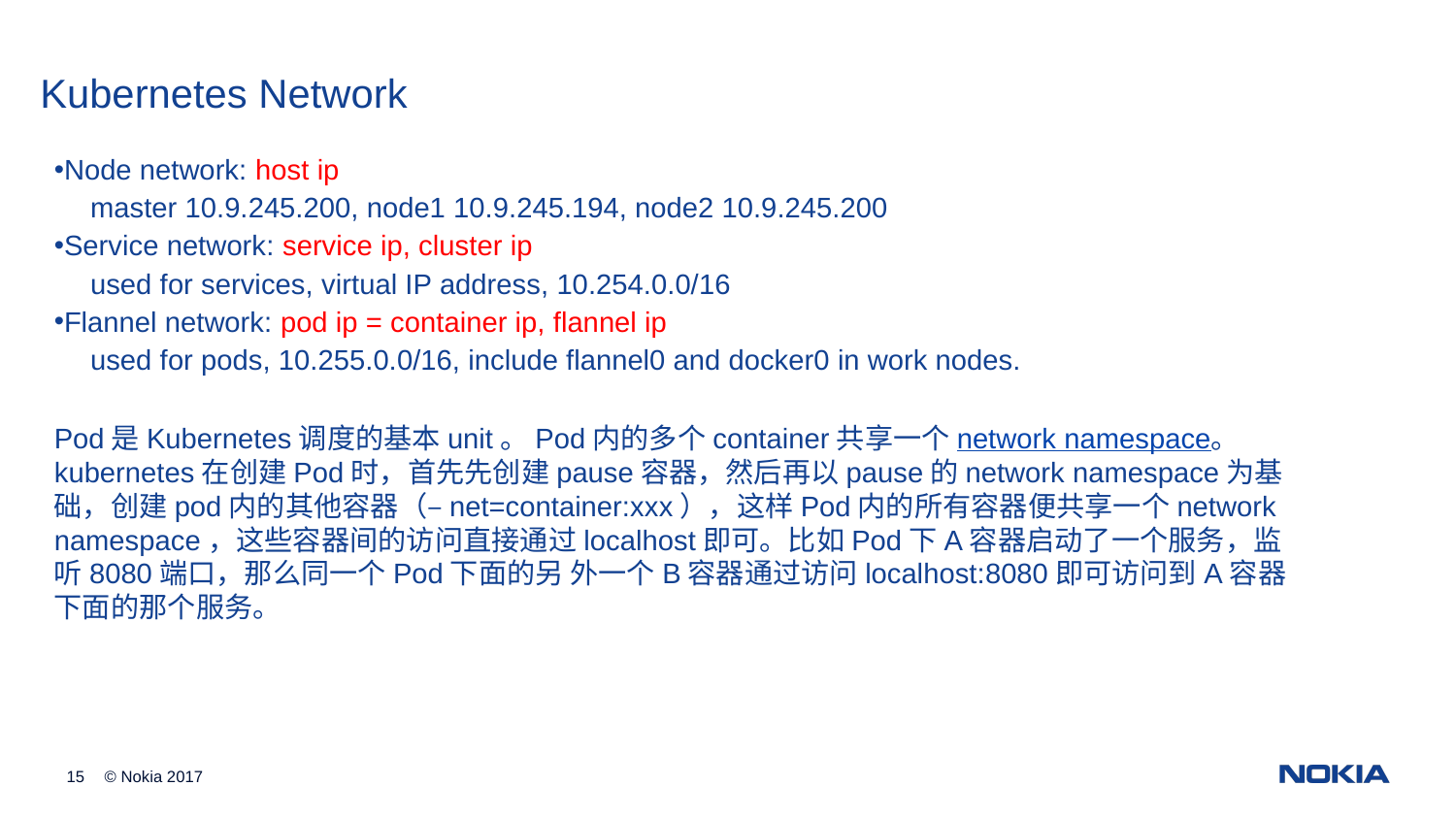

# Kubernetes Network
Node network: host ip
master 10.9.245.200, node1 10.9.245.194, node2 10.9.245.200
Service network: service ip, cluster ip
used for services, virtual IP address, 10.254.0.0/16
Flannel network: pod ip = container ip, flannel ip
used for pods, 10.255.0.0/16, include flannel0 and docker0 in work nodes.
Pod是Kubernetes调度的基本unit。Pod内的多个container共享一个network namespace。 kubernetes在创建Pod时，首先先创建pause容器，然后再以pause的network namespace为基础，创建pod内的其他容器（–net=container:xxx），这样Pod内的所有容器便共享一个network namespace，这些容器间的访问直接通过localhost即可。比如Pod下A容器启动了一个服务，监听8080端口，那么同一个Pod下面的另 外一个B容器通过访问localhost:8080即可访问到A容器下面的那个服务。